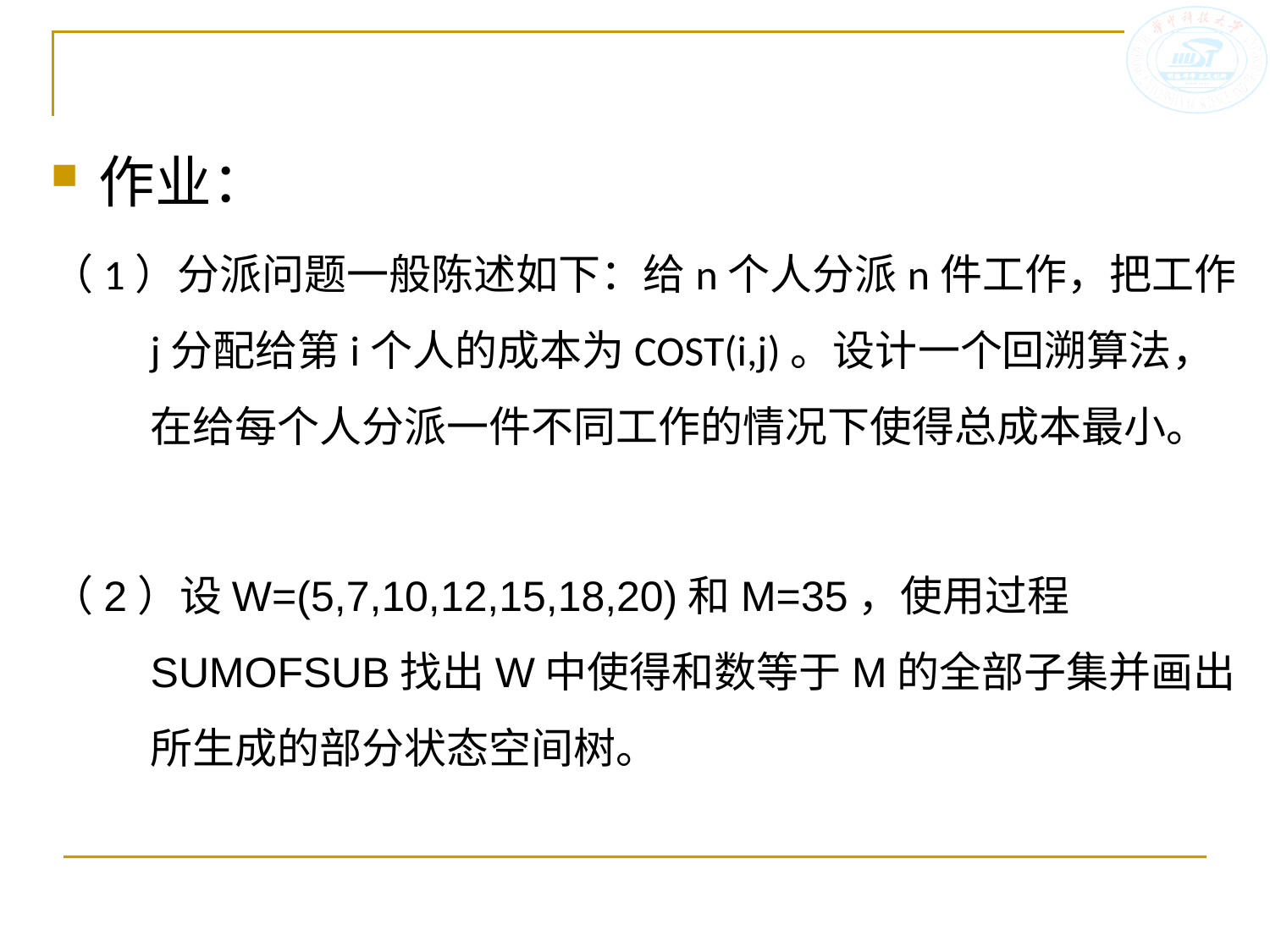

作业：
（1）分派问题一般陈述如下：给n个人分派n件工作，把工作j分配给第i个人的成本为COST(i,j)。设计一个回溯算法，在给每个人分派一件不同工作的情况下使得总成本最小。

（2）设W=(5,7,10,12,15,18,20)和M=35，使用过程SUMOFSUB找出W中使得和数等于M的全部子集并画出所生成的部分状态空间树。